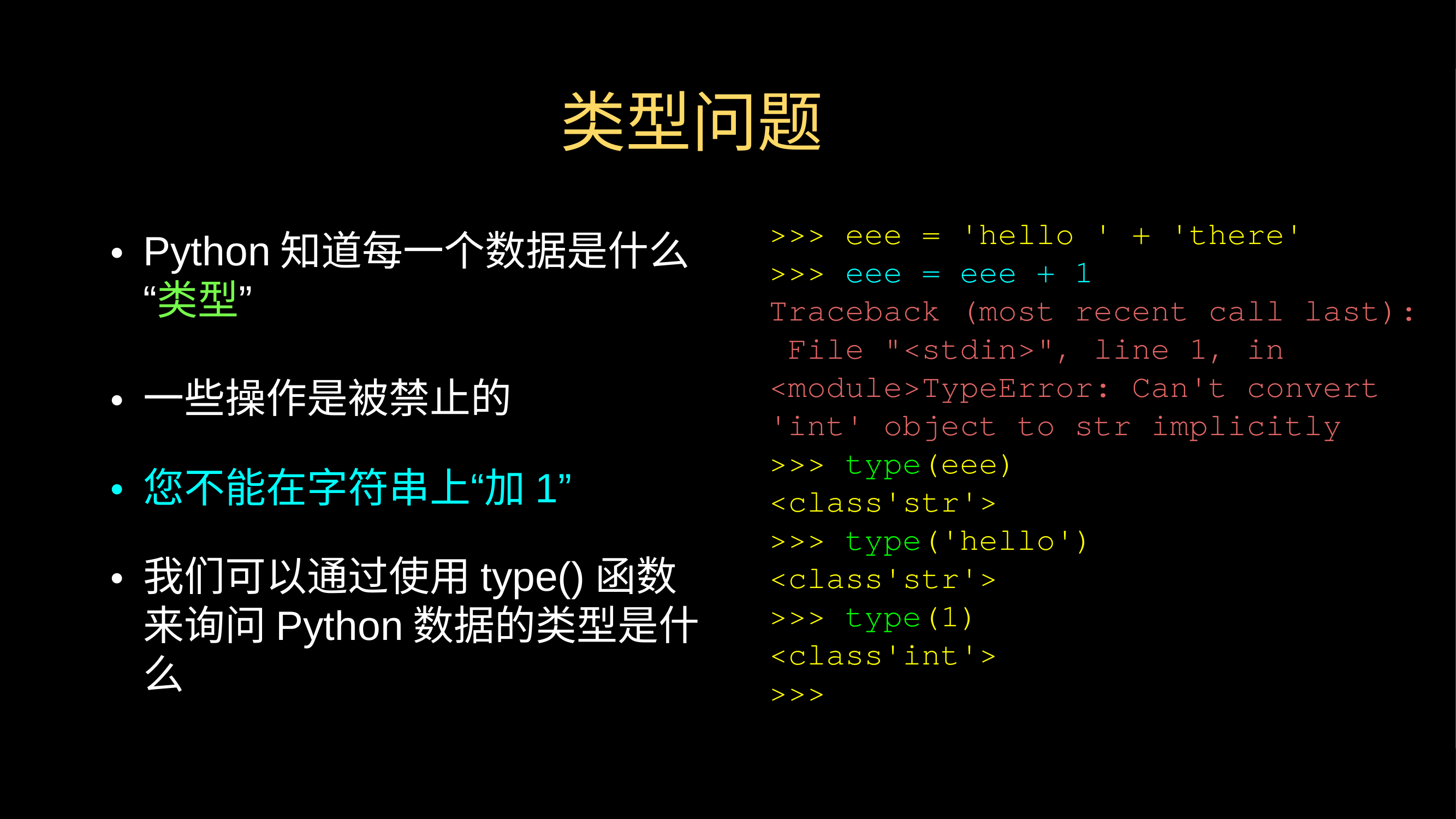

# 类型问题
Python知道每一个数据是什么“类型”

一些操作是被禁止的
您不能在字符串上“加1”
我们可以通过使用type()函数来询问Python数据的类型是什么
>>> eee = 'hello ' + 'there'
>>> eee = eee + 1
Traceback (most recent call last):  File "<stdin>", line 1, in <module>TypeError: Can't convert 'int' object to str implicitly
>>> type(eee)
<class'str'>
>>> type('hello')
<class'str'>
>>> type(1)
<class'int'>
>>>